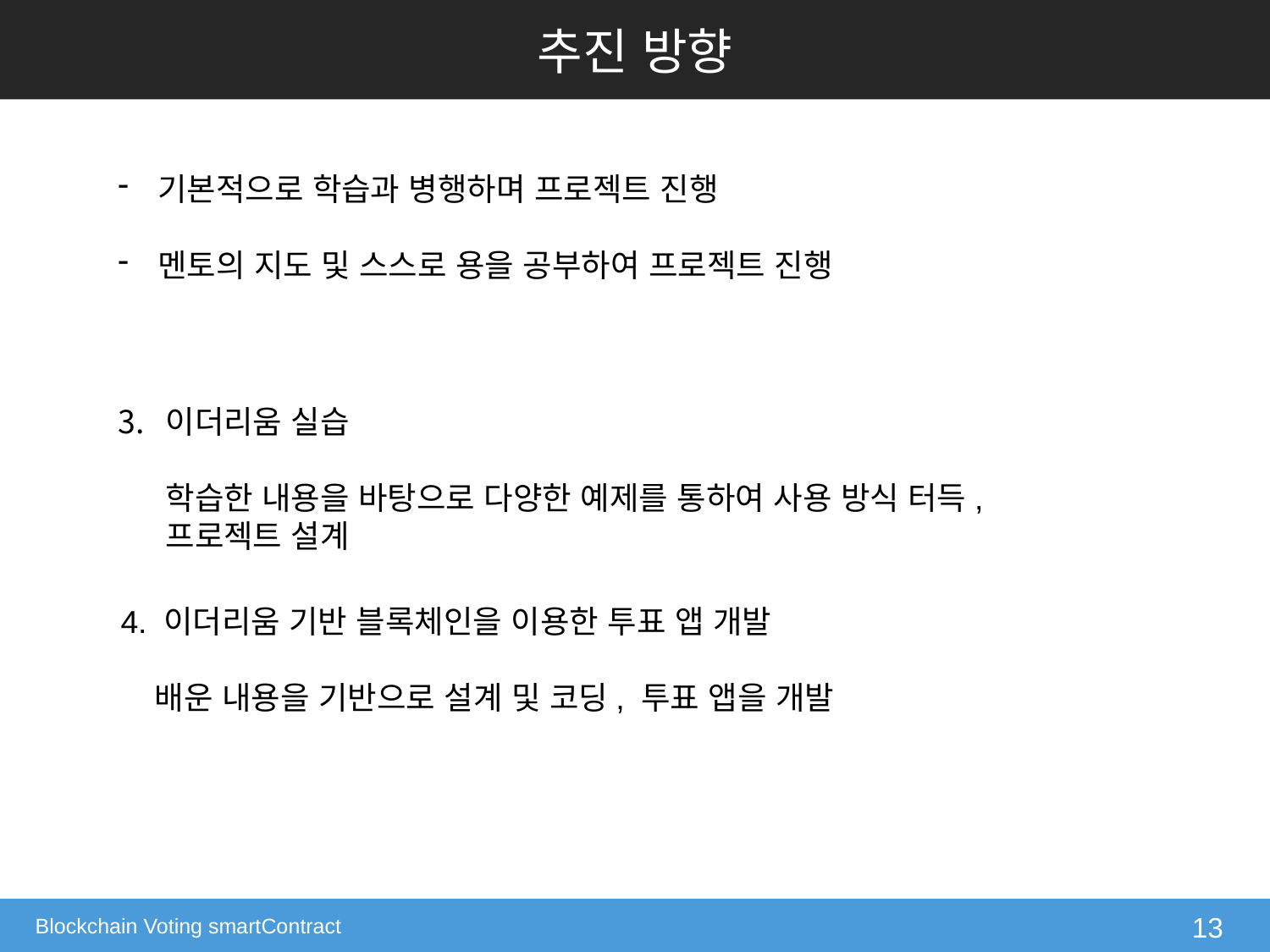

추진 방향
기본적으로 학습과 병행하며 프로젝트 진행

멘토의 지도 및 스스로 용을 공부하여 프로젝트 진행
이더리움 실습
학습한 내용을 바탕으로 다양한 예제를 통하여 사용 방식 터득,
프로젝트 설계
4. 이더리움 기반 블록체인을 이용한 투표 앱 개발

   배운 내용을 기반으로 설계 및 코딩, 투표 앱을 개발